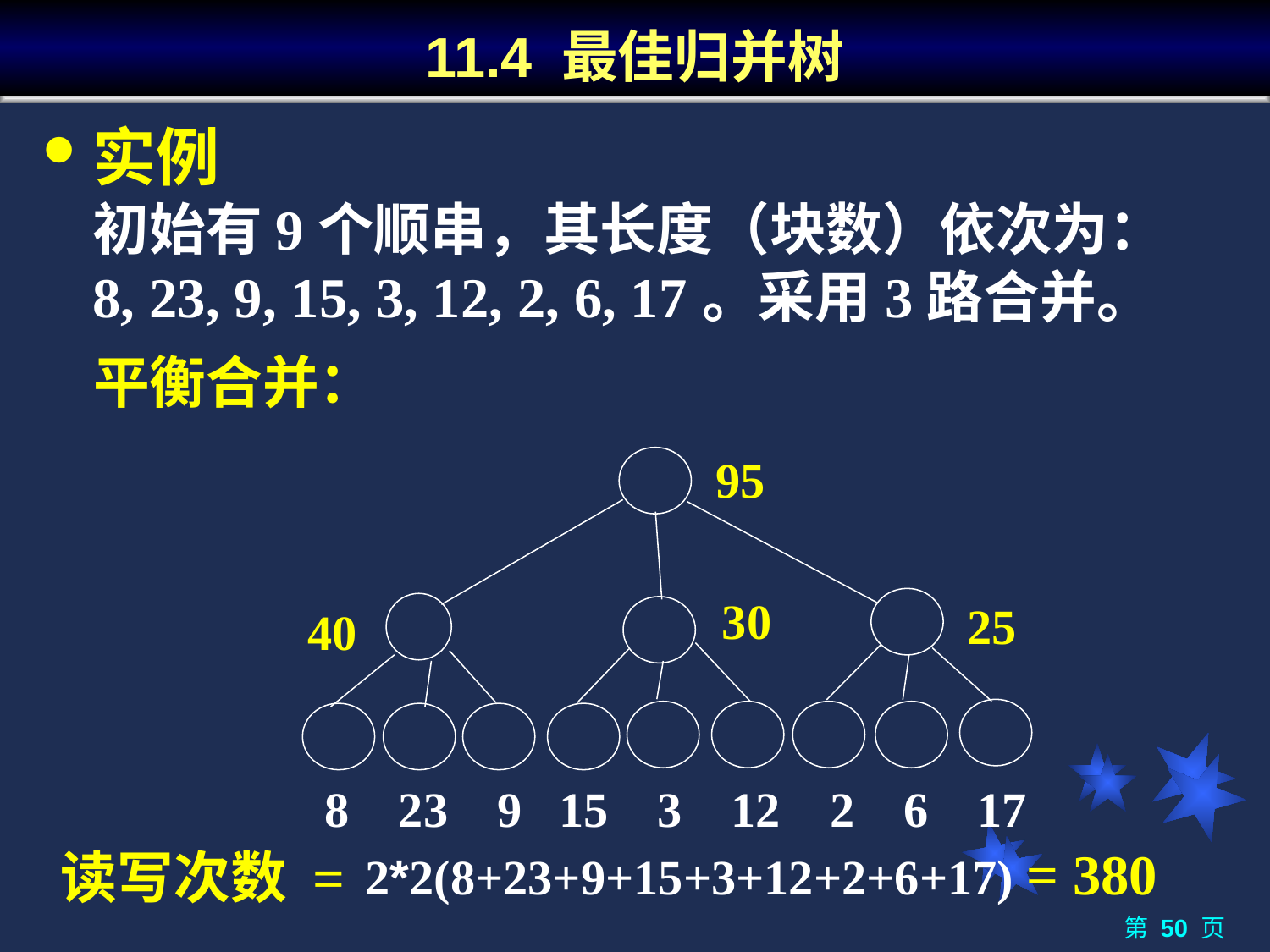

# 11.4 最佳归并树
实例
	初始有9个顺串，其长度（块数）依次为：8, 23, 9, 15, 3, 12, 2, 6, 17。采用3路合并。
平衡合并：
95

30

25

40

8    23    9   15    3    12    2    6    17
2*2(8+23+9+15+3+12+2+6+17) = 380
读写次数 =
第 50 页